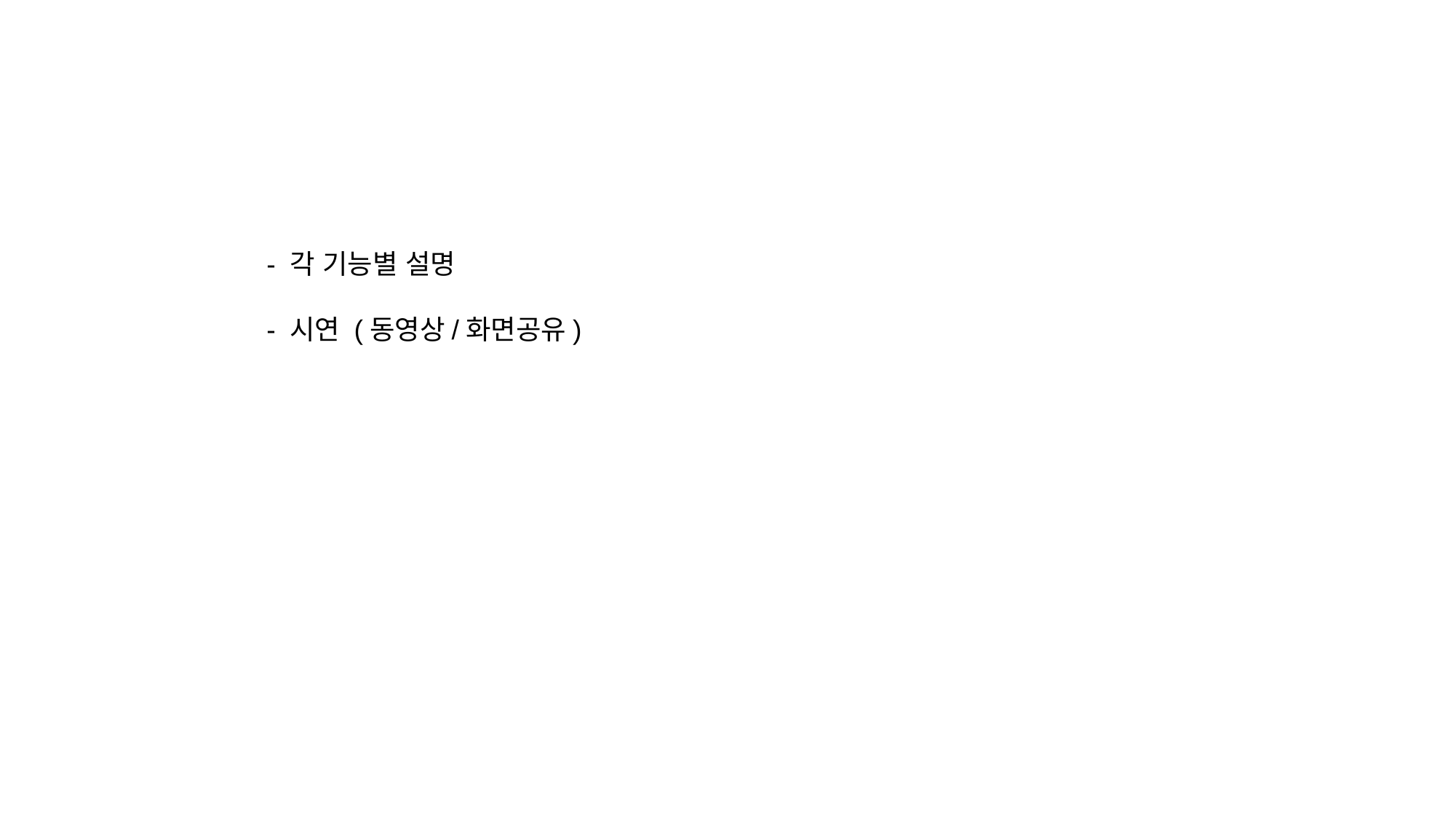

- 각 기능별 설명

- 시연 (동영상/화면공유)